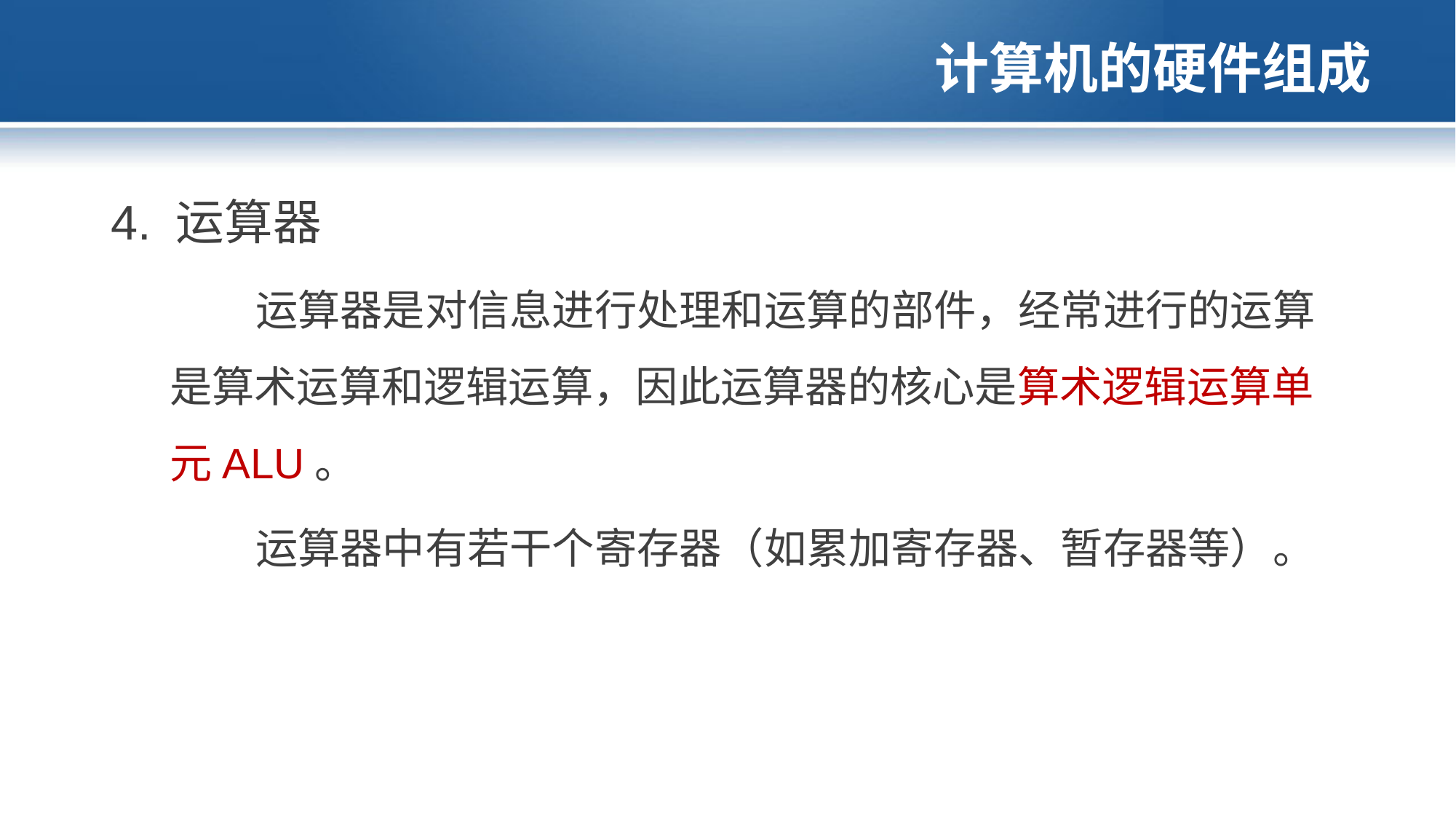

计算机的硬件组成
  4. 运算器
运算器是对信息进行处理和运算的部件，经常进行的运算是算术运算和逻辑运算，因此运算器的核心是算术逻辑运算单元ALU。
运算器中有若干个寄存器（如累加寄存器、暂存器等）。